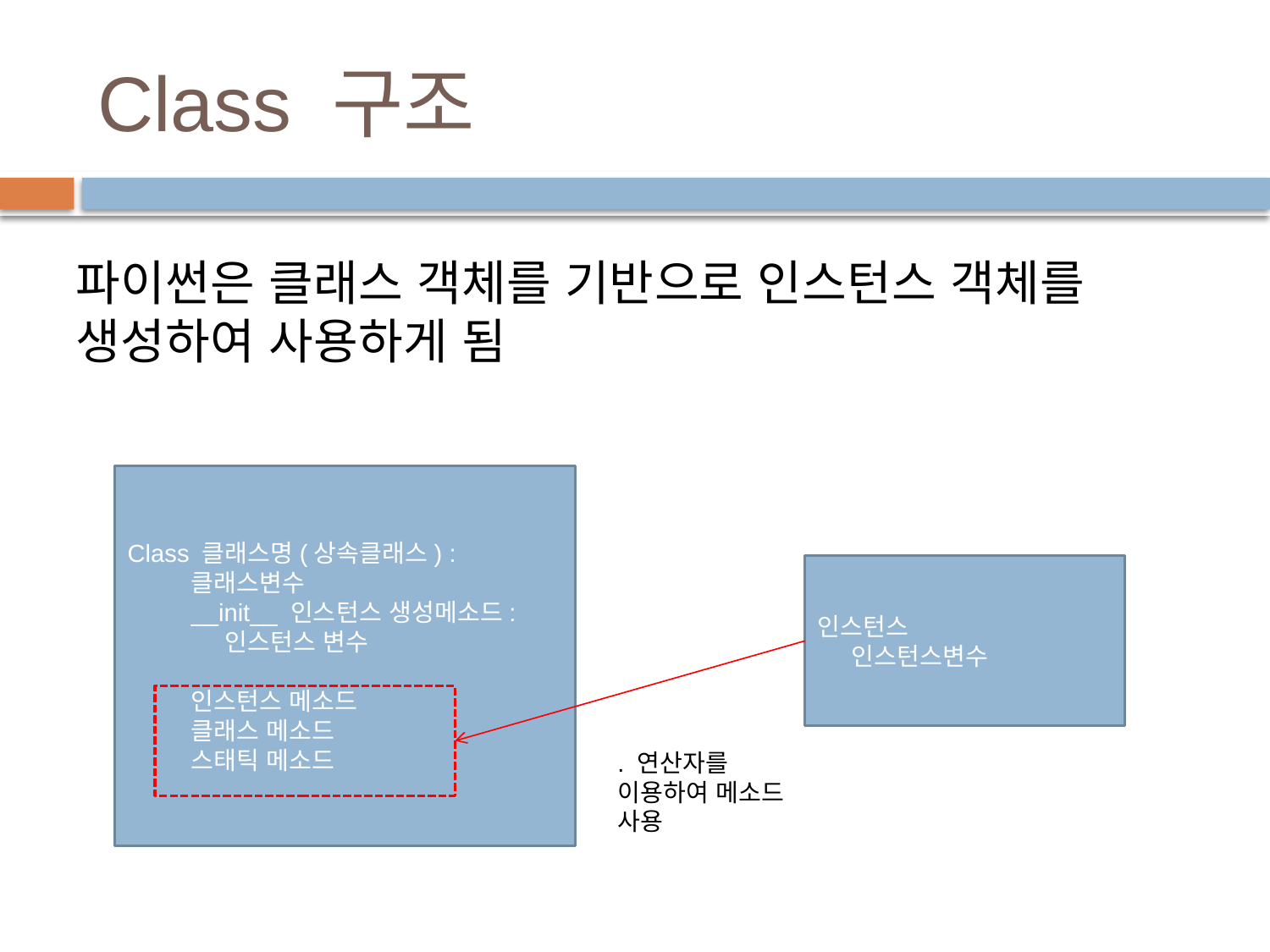

# Class 구조
파이썬은 클래스 객체를 기반으로 인스턴스 객체를 생성하여 사용하게 됨
Class 클래스명(상속클래스) :
클래스변수
__init__ 인스턴스 생성메소드:
    인스턴스 변수

인스턴스 메소드
클래스 메소드
스태틱 메소드
인스턴스
    인스턴스변수

. 연산자를 이용하여 메소드 사용